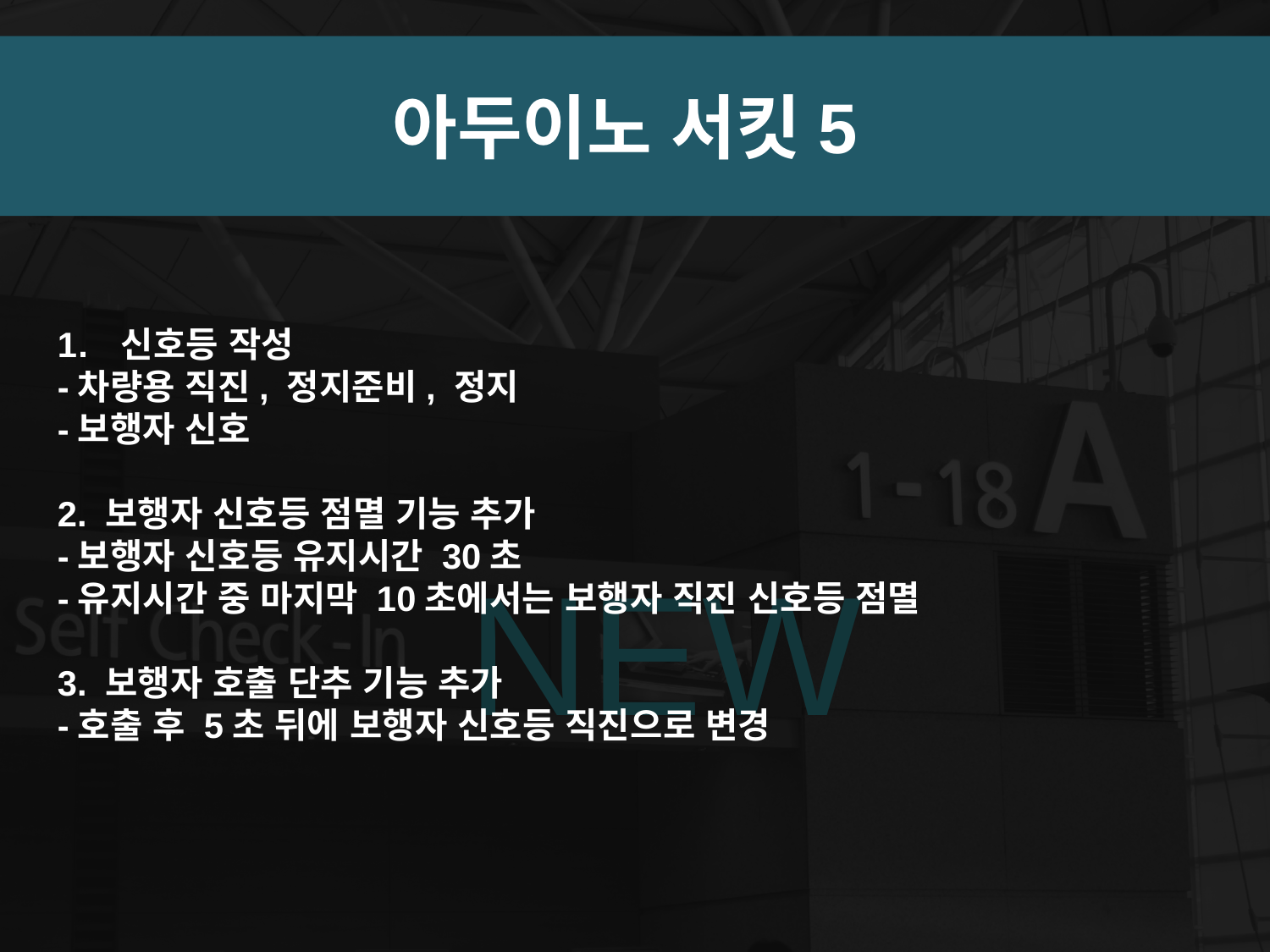

아두이노 서킷5
신호등 작성
-차량용 직진, 정지준비, 정지
-보행자 신호

2. 보행자 신호등 점멸 기능 추가
-보행자 신호등 유지시간 30초
-유지시간 중 마지막 10초에서는 보행자 직진 신호등 점멸

3. 보행자 호출 단추 기능 추가
-호출 후 5초 뒤에 보행자 신호등 직진으로 변경

NEW